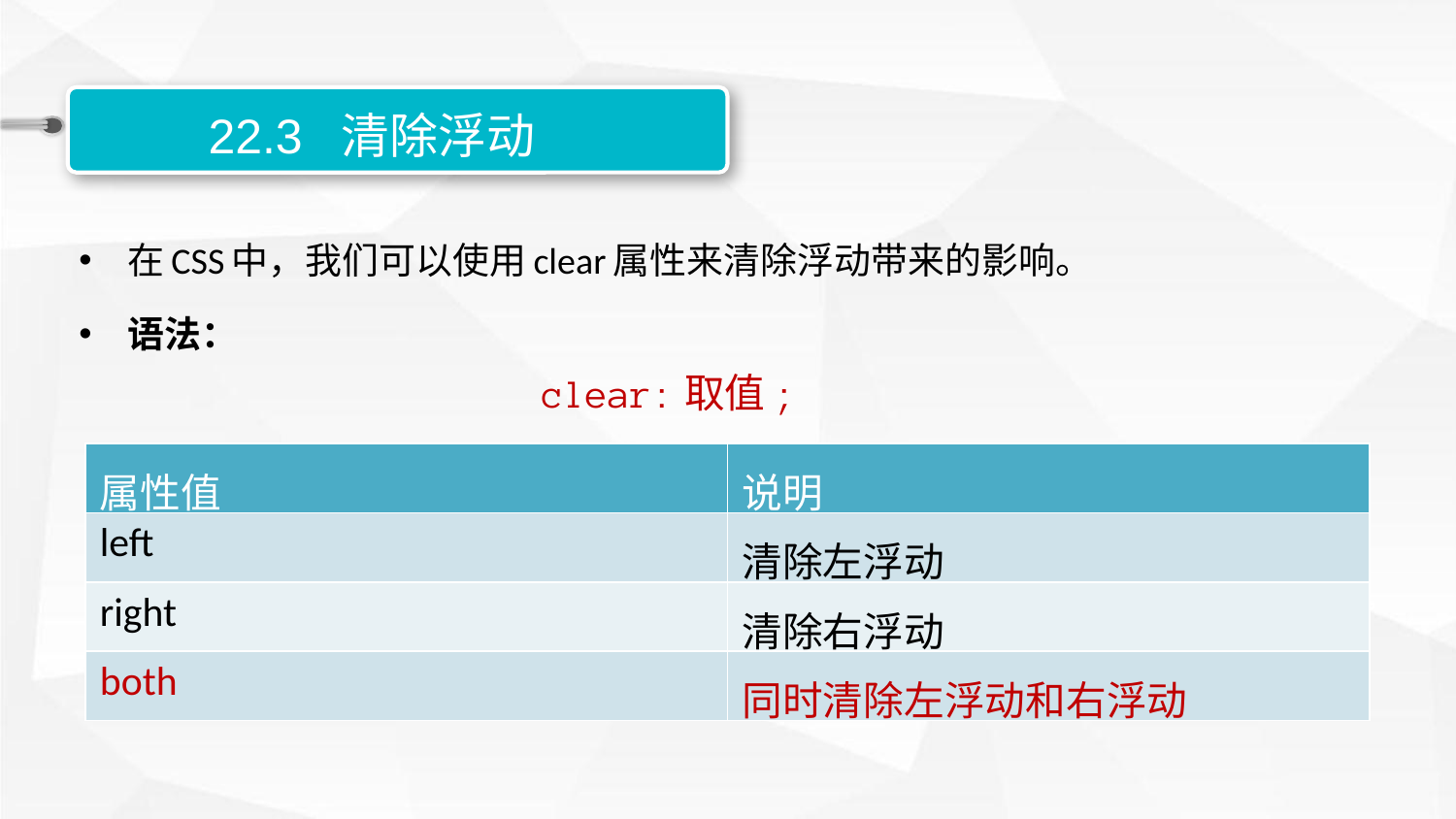

22.3  清除浮动

在CSS中，我们可以使用clear属性来清除浮动带来的影响。
语法：
clear:取值;
| 属性值 | 说明 |
| --- | --- |
| left | 清除左浮动 |
| right | 清除右浮动 |
| both | 同时清除左浮动和右浮动 |